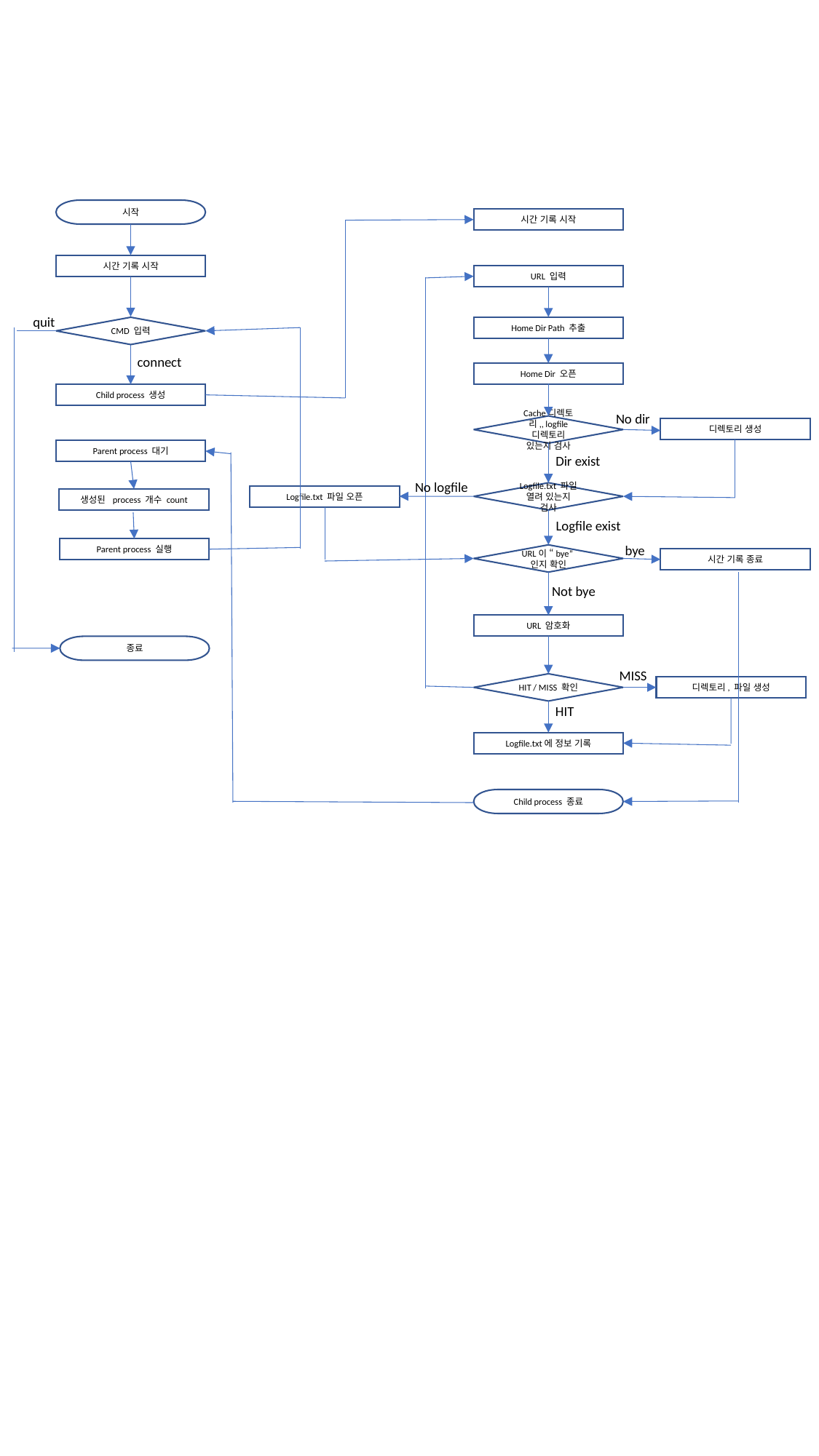

시작
시간 기록 시작
시간 기록 시작
URL 입력
quit
Home Dir Path 추출
CMD 입력
connect
Home Dir 오픈
Child process 생성
No dir
Cache디렉토리,, logfile 디렉토리
있는지 검사
디렉토리 생성
Parent process 대기
Dir exist
No logfile
Logfile.txt 파일 열려 있는지 검사
Logfile.txt 파일 오픈
생성된  process 개수 count
Logfile exist
bye
Parent process 실행
URL이 “bye”인지 확인
시간 기록 종료
Not bye
URL 암호화
종료
MISS
HIT / MISS 확인
디렉토리, 파일 생성
HIT
Logfile.txt에 정보 기록
Child process 종료